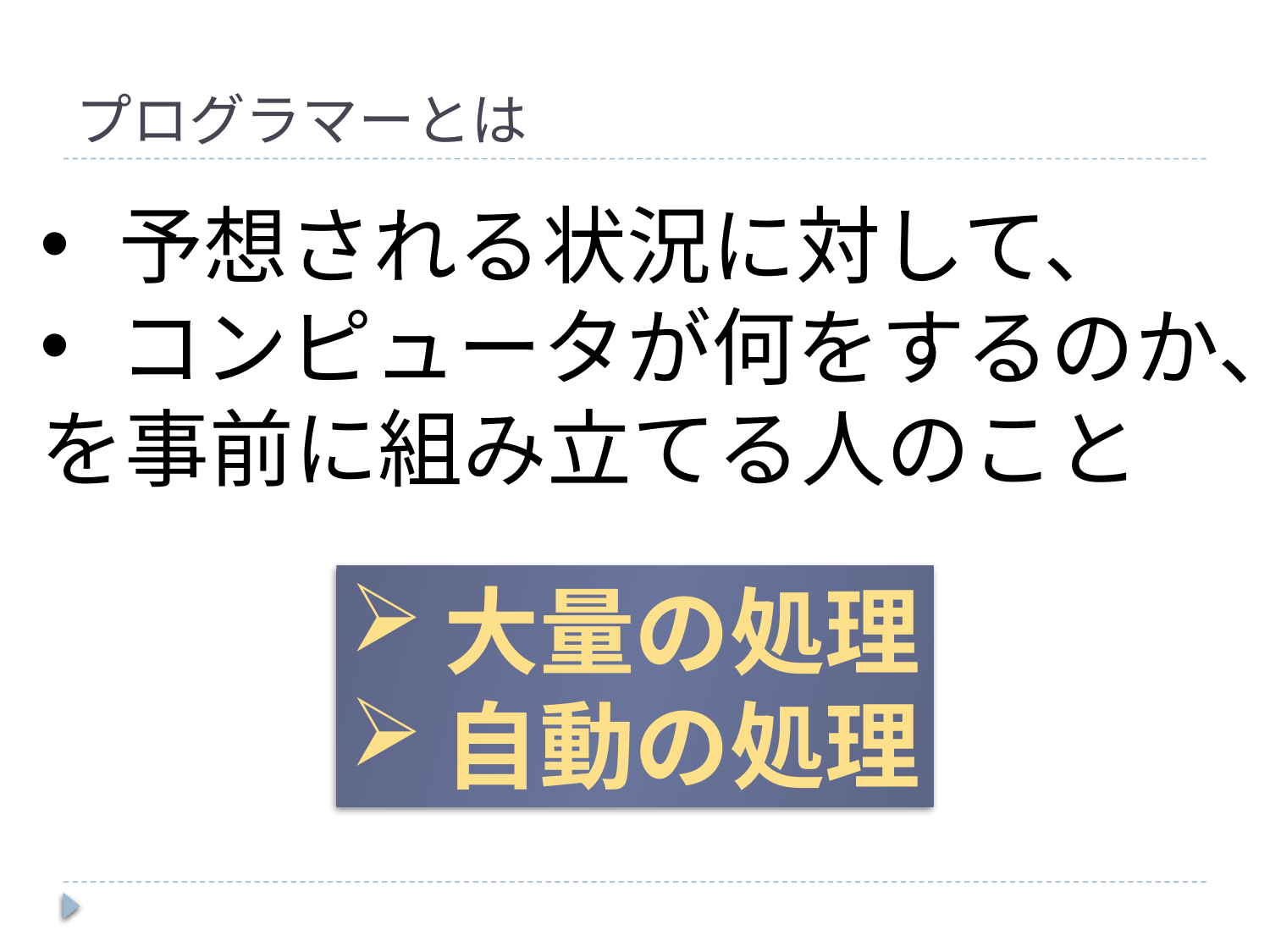

# プログラマーとは
予想される状況に対して、
コンピュータが何をするのか、
を事前に組み立てる人のこと
大量の処理
自動の処理